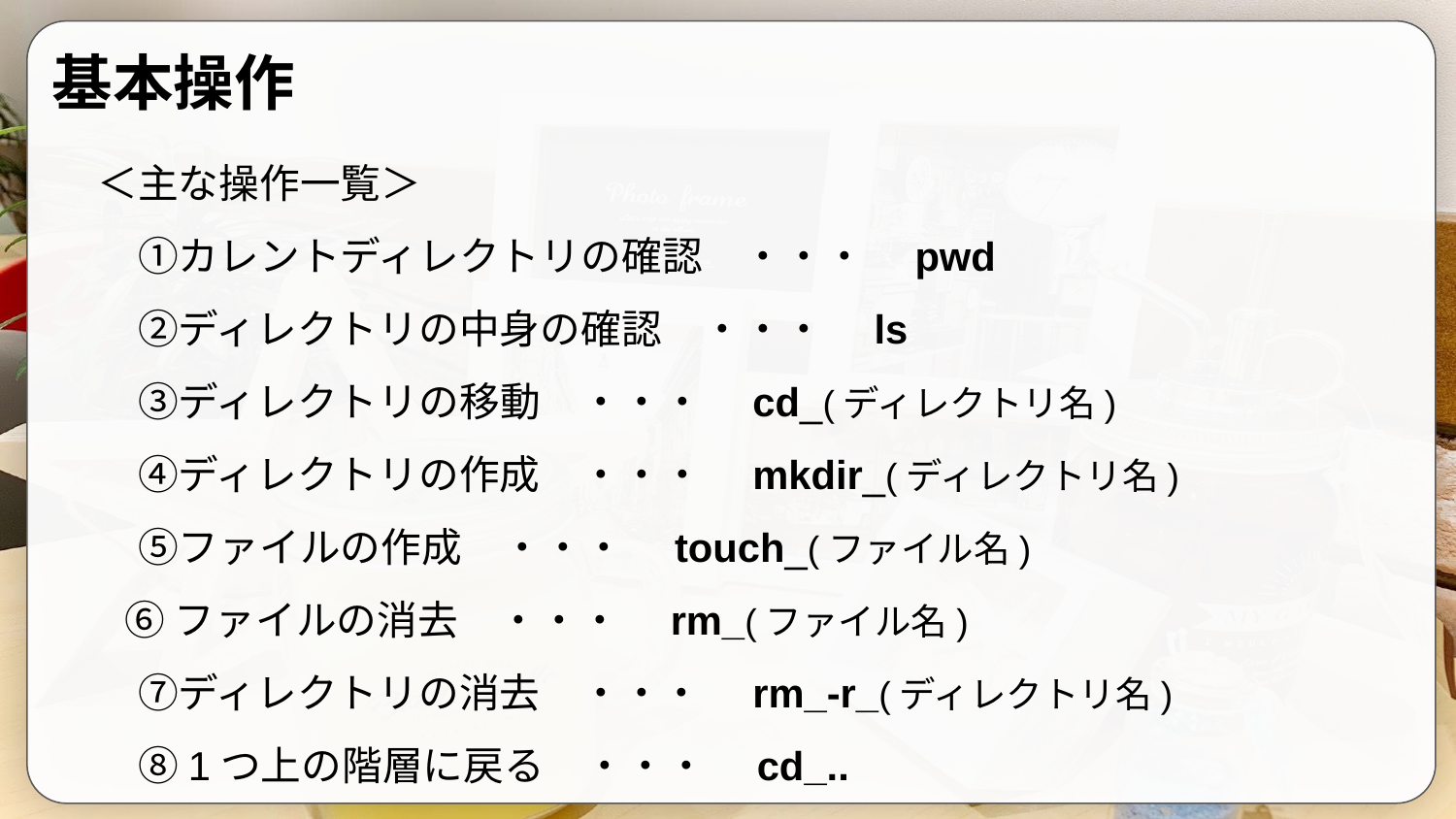

基本操作
＜主な操作一覧＞
　①カレントディレクトリの確認　・・・　pwd
　②ディレクトリの中身の確認　・・・　ls
　③ディレクトリの移動　・・・　cd_(ディレクトリ名)
　④ディレクトリの作成　・・・　mkdir_(ディレクトリ名)
　⑤ファイルの作成　・・・　touch_(ファイル名)
   ⑥ファイルの消去　・・・　rm_(ファイル名)
　⑦ディレクトリの消去　・・・　rm_-r_(ディレクトリ名)
　⑧1つ上の階層に戻る　・・・　cd_..